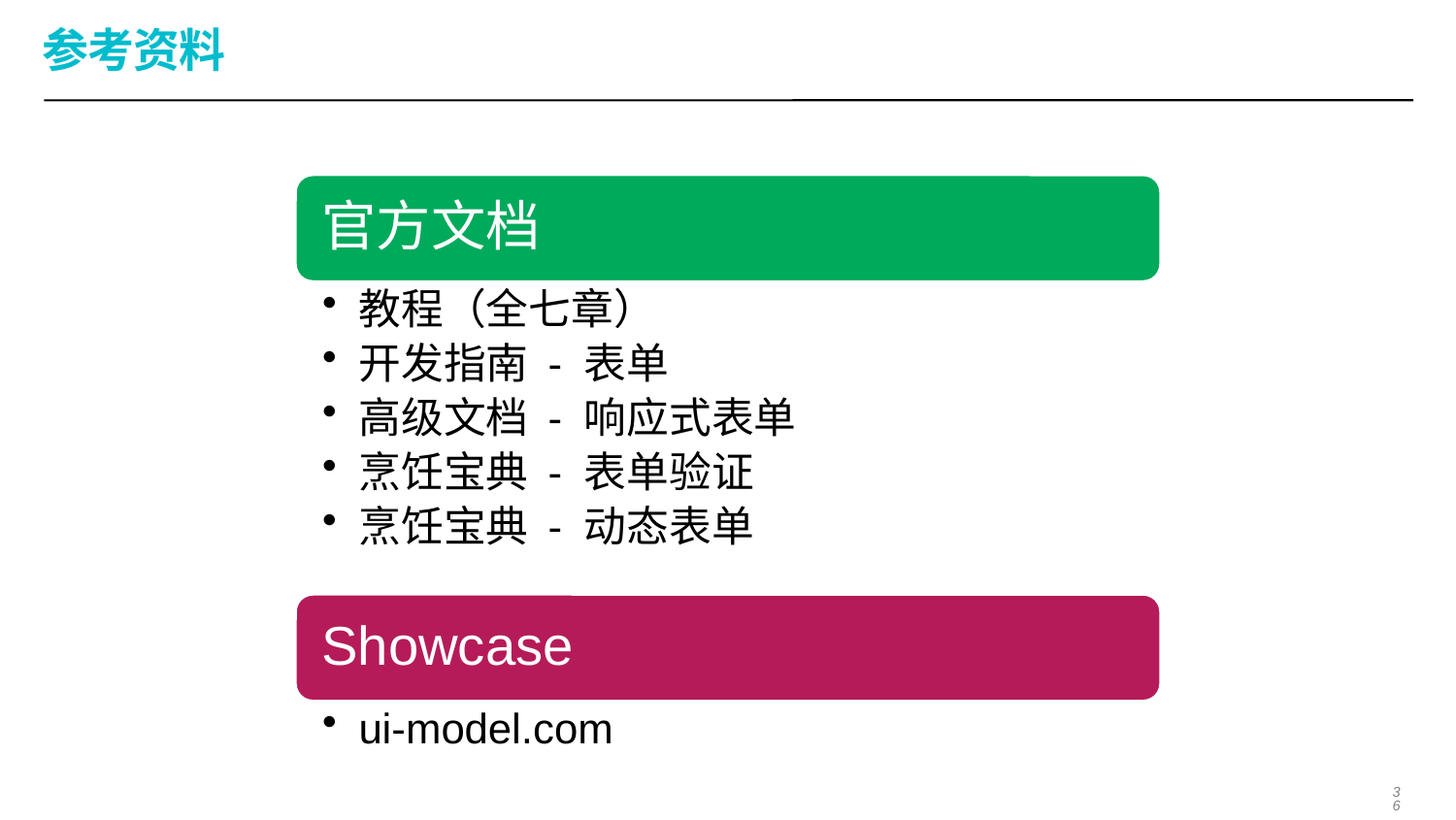

# 参考资料
官方文档
教程（全七章）
开发指南 - 表单
高级文档 - 响应式表单
烹饪宝典 - 表单验证
烹饪宝典 - 动态表单
Showcase
ui-model.com
36